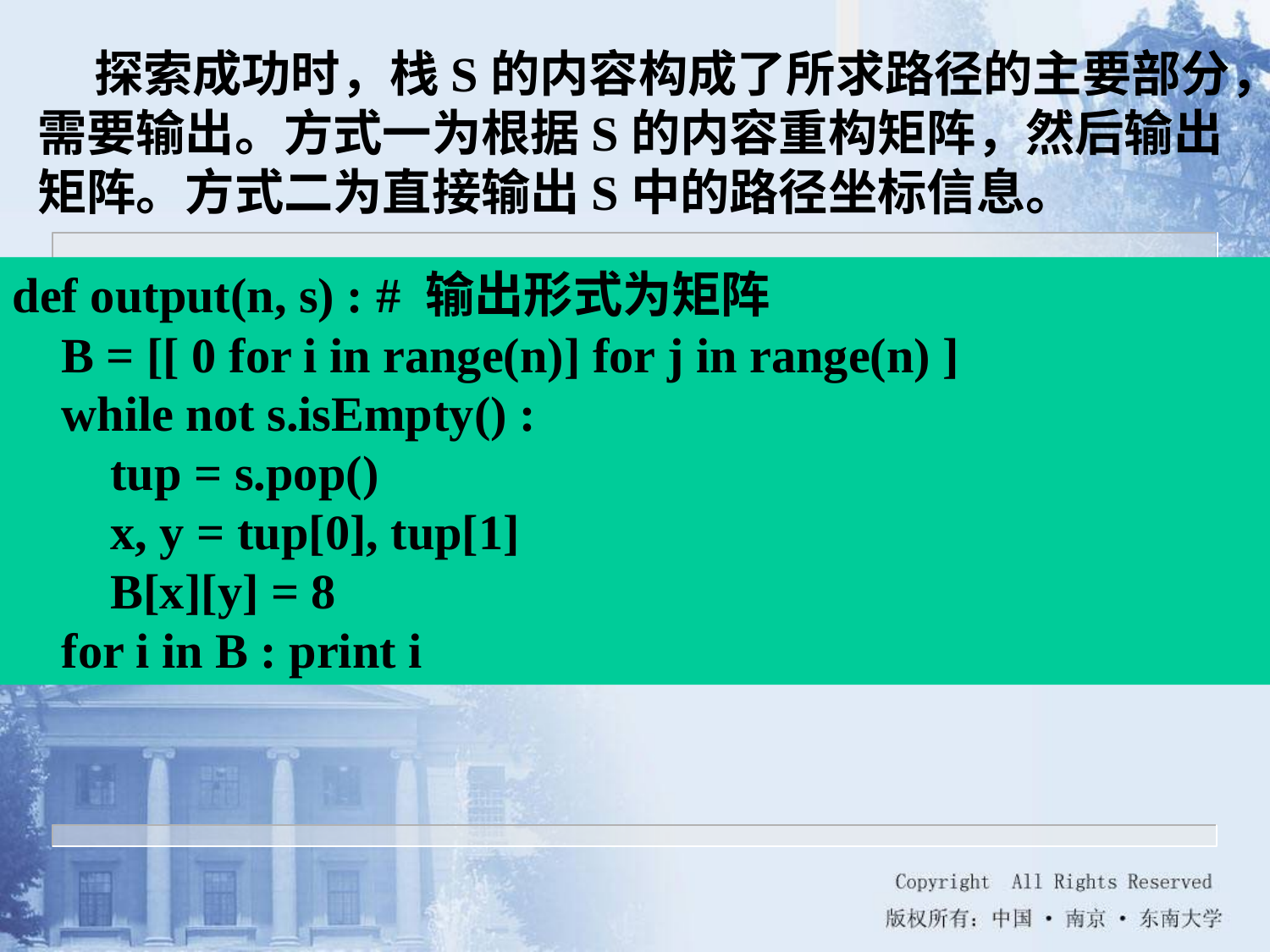

探索成功时，栈S的内容构成了所求路径的主要部分，需要输出。方式一为根据S的内容重构矩阵，然后输出矩阵。方式二为直接输出S中的路径坐标信息。
def output(n, s) : # 输出形式为矩阵
    B = [[ 0 for i in range(n)] for j in range(n) ]
    while not s.isEmpty() :
        tup = s.pop()
        x, y = tup[0], tup[1]
        B[x][y] = 8
    for i in B : print i